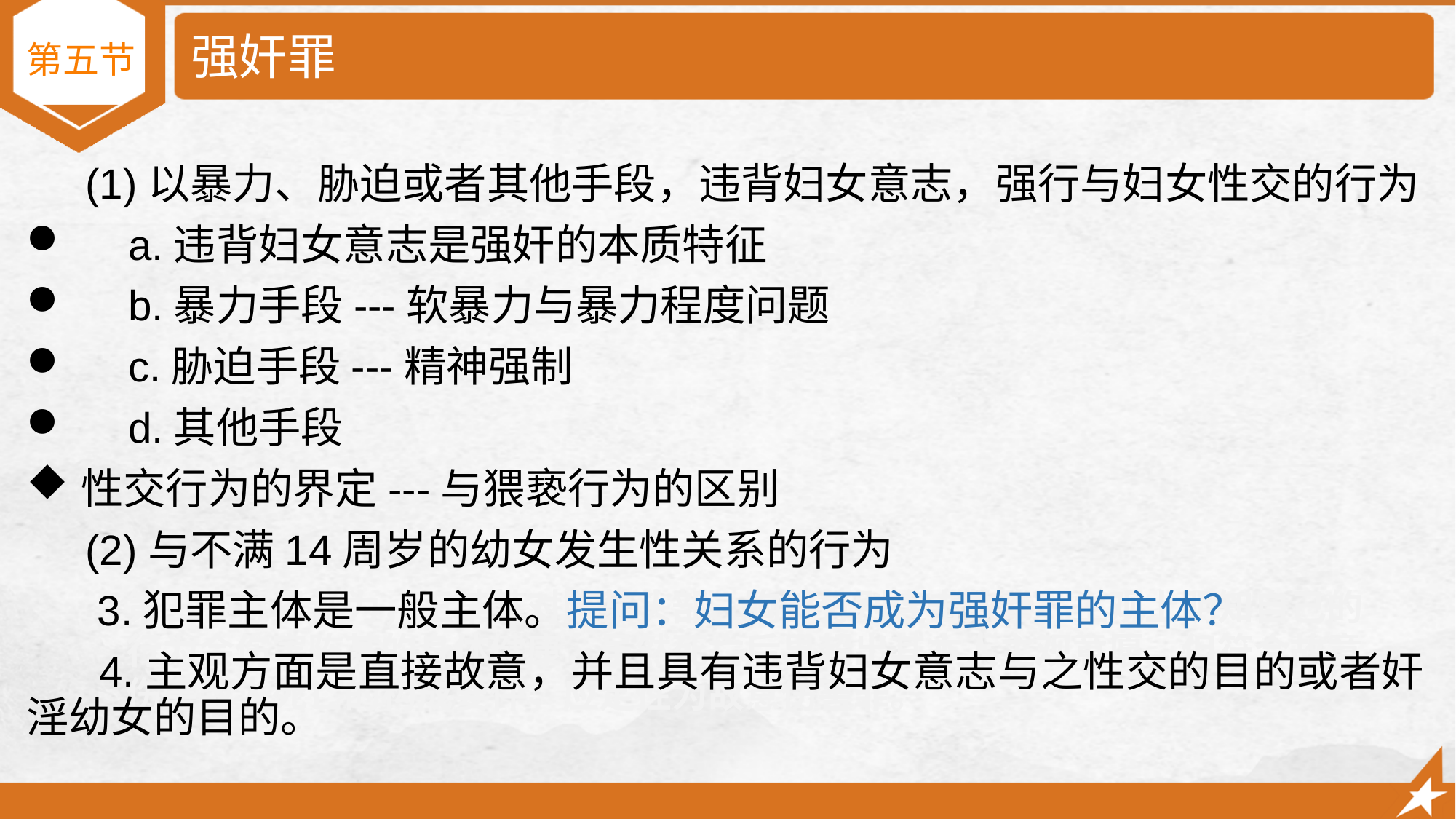

# 强奸罪
第五节
     (1)以暴力、胁迫或者其他手段，违背妇女意志，强行与妇女性交的行为
    a.违背妇女意志是强奸的本质特征
    b.暴力手段---软暴力与暴力程度问题
    c.胁迫手段---精神强制
    d.其他手段
性交行为的界定---与猥亵行为的区别
     (2)与不满14周岁的幼女发生性关系的行为
      3.犯罪主体是一般主体。提问：妇女能否成为强奸罪的主体？
      4.主观方面是直接故意，并且具有违背妇女意志与之性交的目的或者奸淫幼女的目的。

第三种意见认为，王某某对陈某头部、胸部分别连击数拳，主观上明知自己的行为会伤害陈某的身体健康，虽然死亡后果超出其本人主观意愿，但符合故意伤害致人死亡的构成要件，应定性为故意伤害罪。